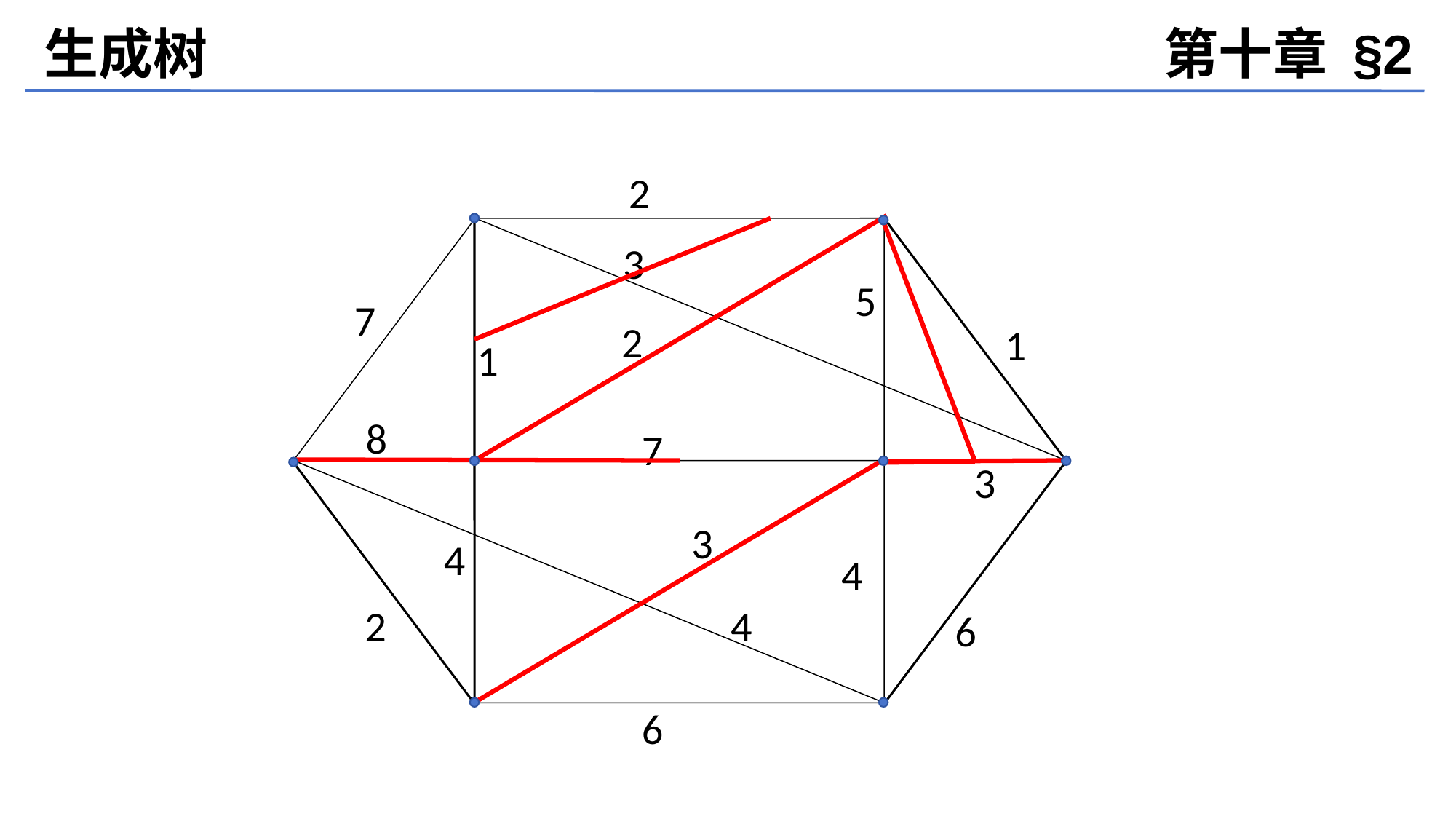

生成树
第十章 §2
2

3

5

7

2

1

1

8

7

3

3

4

4

2

4

6

6